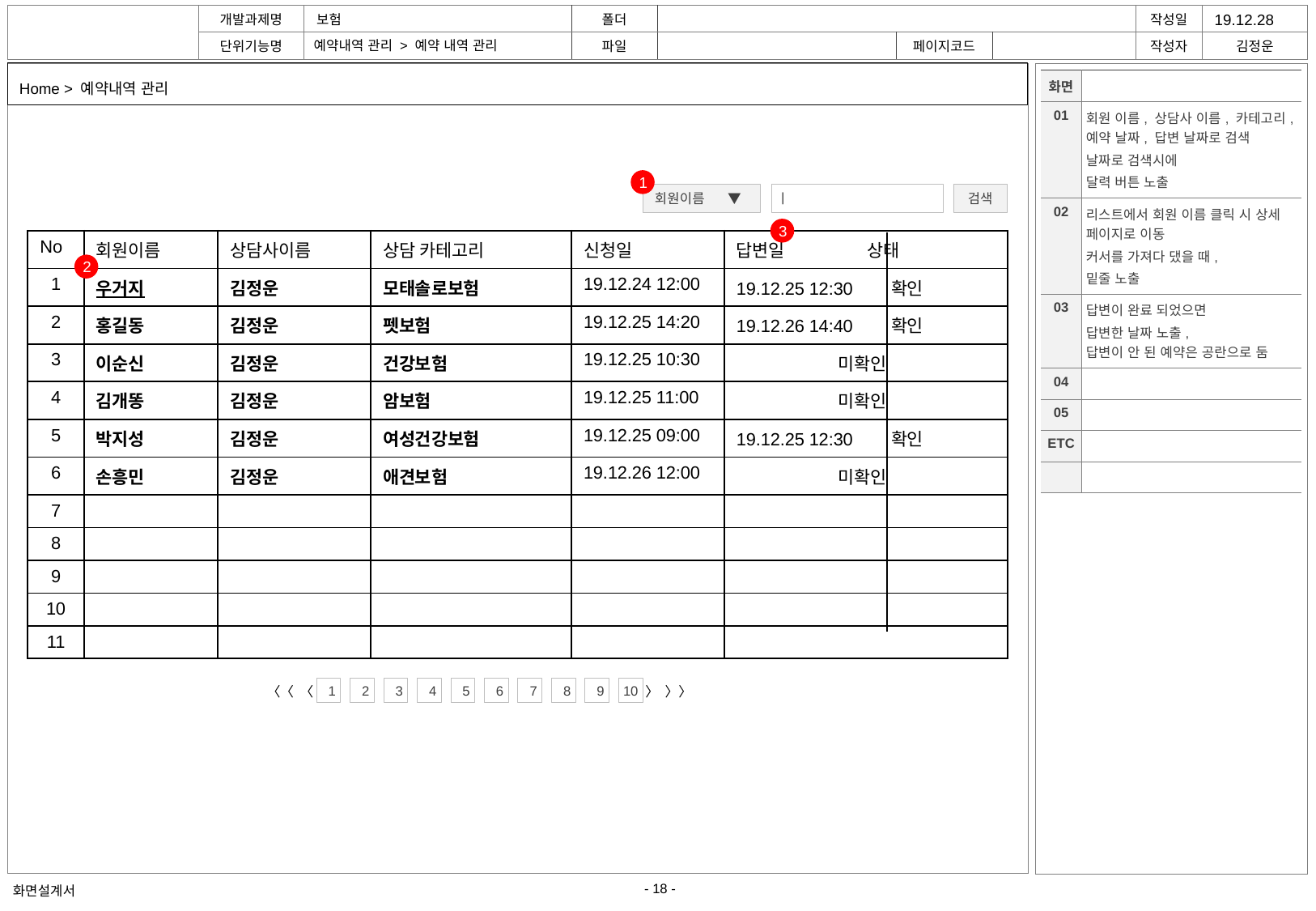

19.12.28
예약내역 관리 > 예약 내역 관리
Home > 예약내역 관리
| 화면 |  |
| --- | --- |
| 01 | 회원 이름, 상담사 이름, 카테고리, 예약 날짜, 답변 날짜로 검색 날짜로 검색시에 달력 버튼 노출 |
| 02 | 리스트에서 회원 이름 클릭 시 상세 페이지로 이동 커서를 가져다 댔을 때, 밑줄 노출 |
| 03 | 답변이 완료 되었으면 답변한 날짜 노출, 답변이 안 된 예약은 공란으로 둠 |
| 04 |  |
| 05 |  |
| ETC |  |
|  |  |
1
회원이름      ▼
ㅣ
검색
3
| No | 회원이름 | 상담사이름 | 상담 카테고리 | 신청일 | 답변일 상태 |
| --- | --- | --- | --- | --- | --- |
| 1 | 우거지 | 김정운 | 모태솔로보험 | 19.12.24 12:00 | 19.12.25 12:30 확인 |
| 2 | 홍길동 | 김정운 | 펫보험 | 19.12.25 14:20 | 19.12.26 14:40 확인 |
| 3 | 이순신 | 김정운 | 건강보험 | 19.12.25 10:30 | 미확인 |
| 4 | 김개똥 | 김정운 | 암보험 | 19.12.25 11:00 | 미확인 |
| 5 | 박지성 | 김정운 | 여성건강보험 | 19.12.25 09:00 | 19.12.25 12:30 확인 |
| 6 | 손흥민 | 김정운 | 애견보험 | 19.12.26 12:00 | 미확인 |
| 7 |  |  |  |  |  |
| 8 |  |  |  |  |  |
| 9 |  |  |  |  |  |
| 10 |  |  |  |  |  |
| 11 |  |  |  |  |  |
2
〈〈  〈
1
2
3
4
5
6
7
8
9
10
〉  〉〉